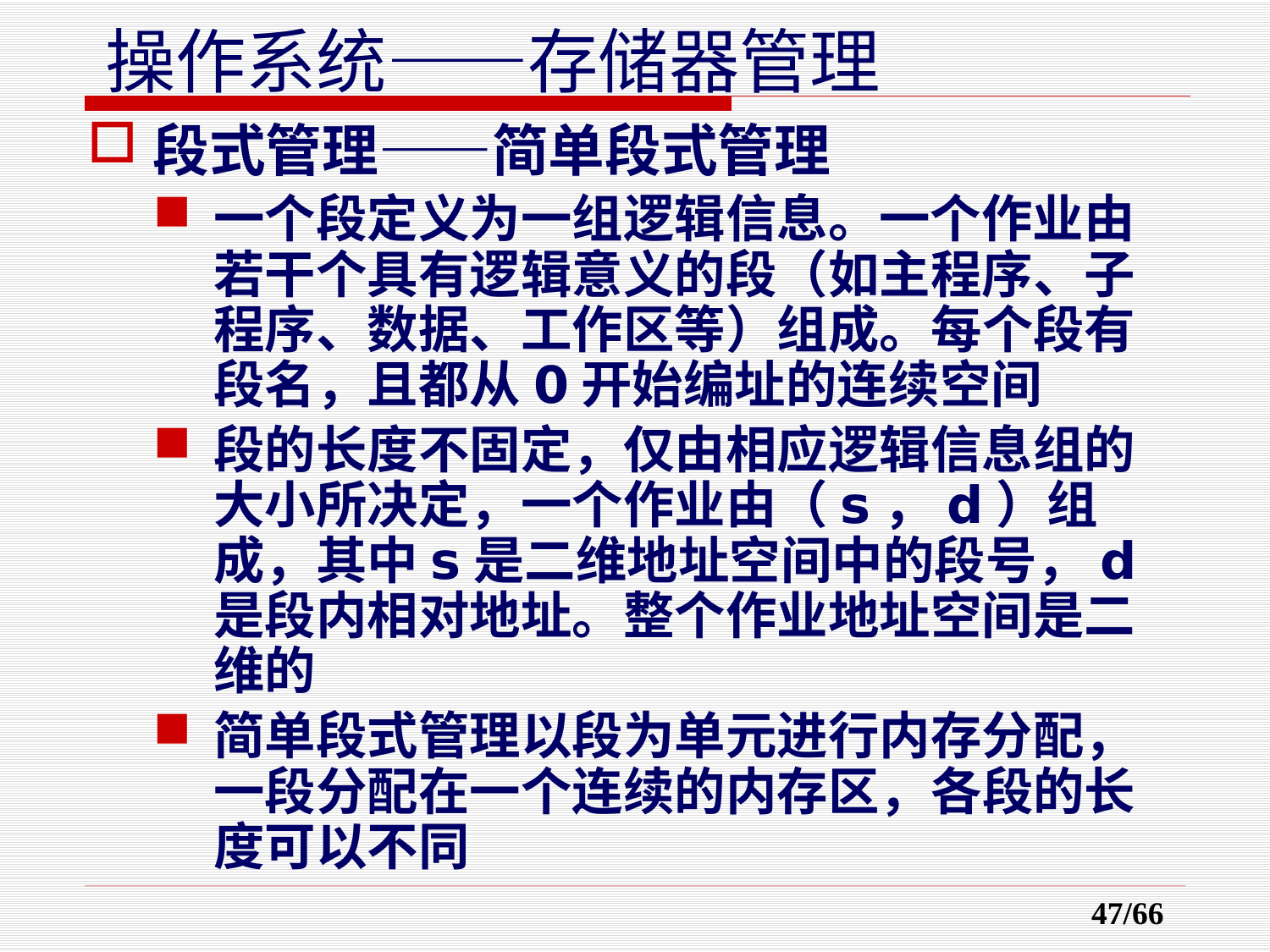

段式管理——简单段式管理
一个段定义为一组逻辑信息。一个作业由若干个具有逻辑意义的段（如主程序、子程序、数据、工作区等）组成。每个段有段名，且都从0开始编址的连续空间
段的长度不固定，仅由相应逻辑信息组的大小所决定，一个作业由（s，d）组成，其中s是二维地址空间中的段号，d是段内相对地址。整个作业地址空间是二维的
简单段式管理以段为单元进行内存分配，一段分配在一个连续的内存区，各段的长度可以不同